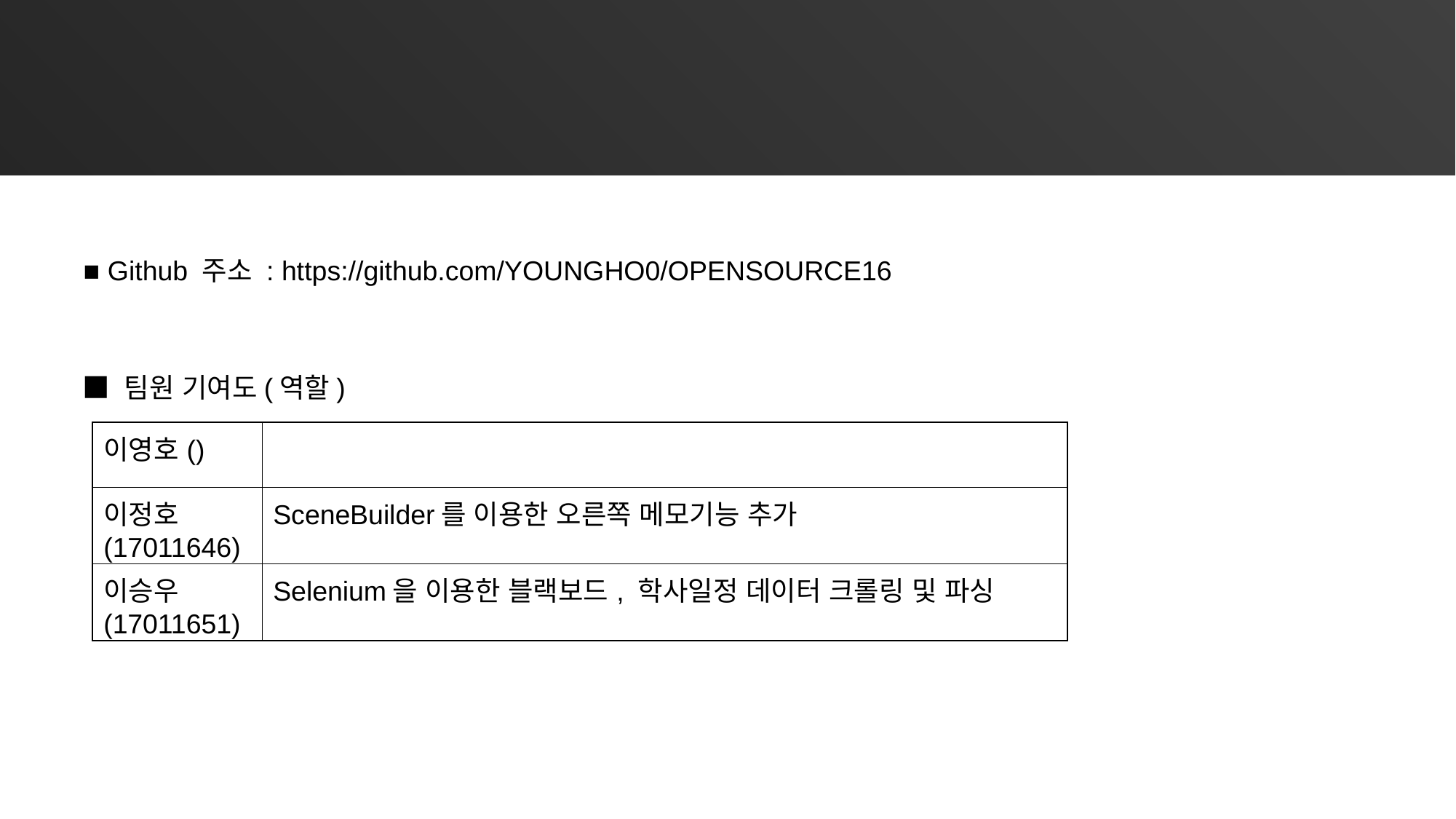

Github 주소 및 팀원 기여도
■ Github 주소 : https://github.com/YOUNGHO0/OPENSOURCE16
| ㅇㅇ |  |
| --- | --- |
| 이영호() |  |
| 이정호(17011646) | SceneBuilder를 이용한 오른쪽 메모기능 추가 |
| 이승우(17011651) | Selenium을 이용한 블랙보드, 학사일정 데이터 크롤링 및 파싱 |
■ 팀원 기여도(역할)